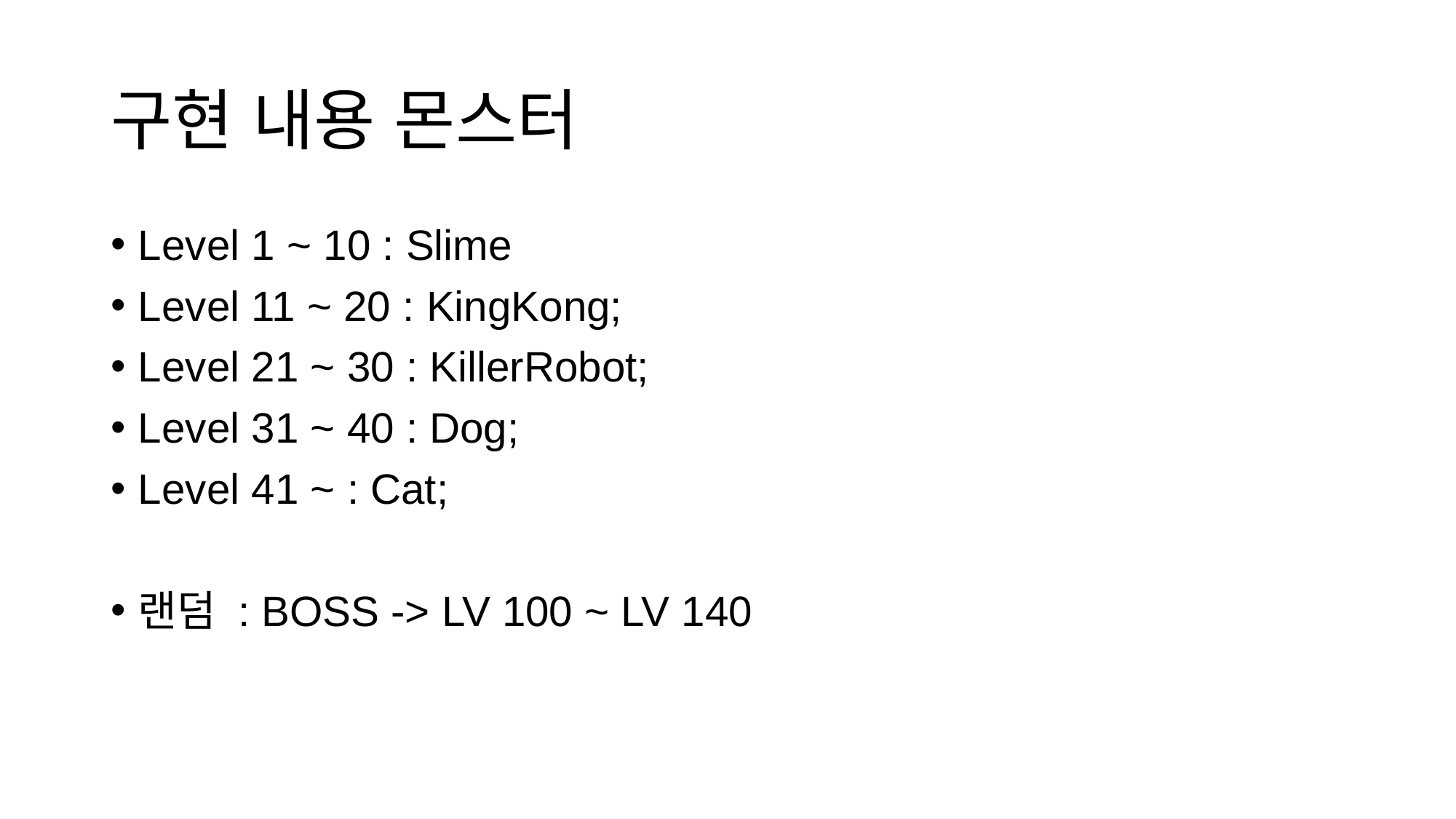

# 구현 내용 몬스터
Level 1 ~ 10 : Slime
Level 11 ~ 20 : KingKong;
Level 21 ~ 30 : KillerRobot;
Level 31 ~ 40 : Dog;
Level 41 ~ : Cat;

랜덤 : BOSS -> LV 100 ~ LV 140